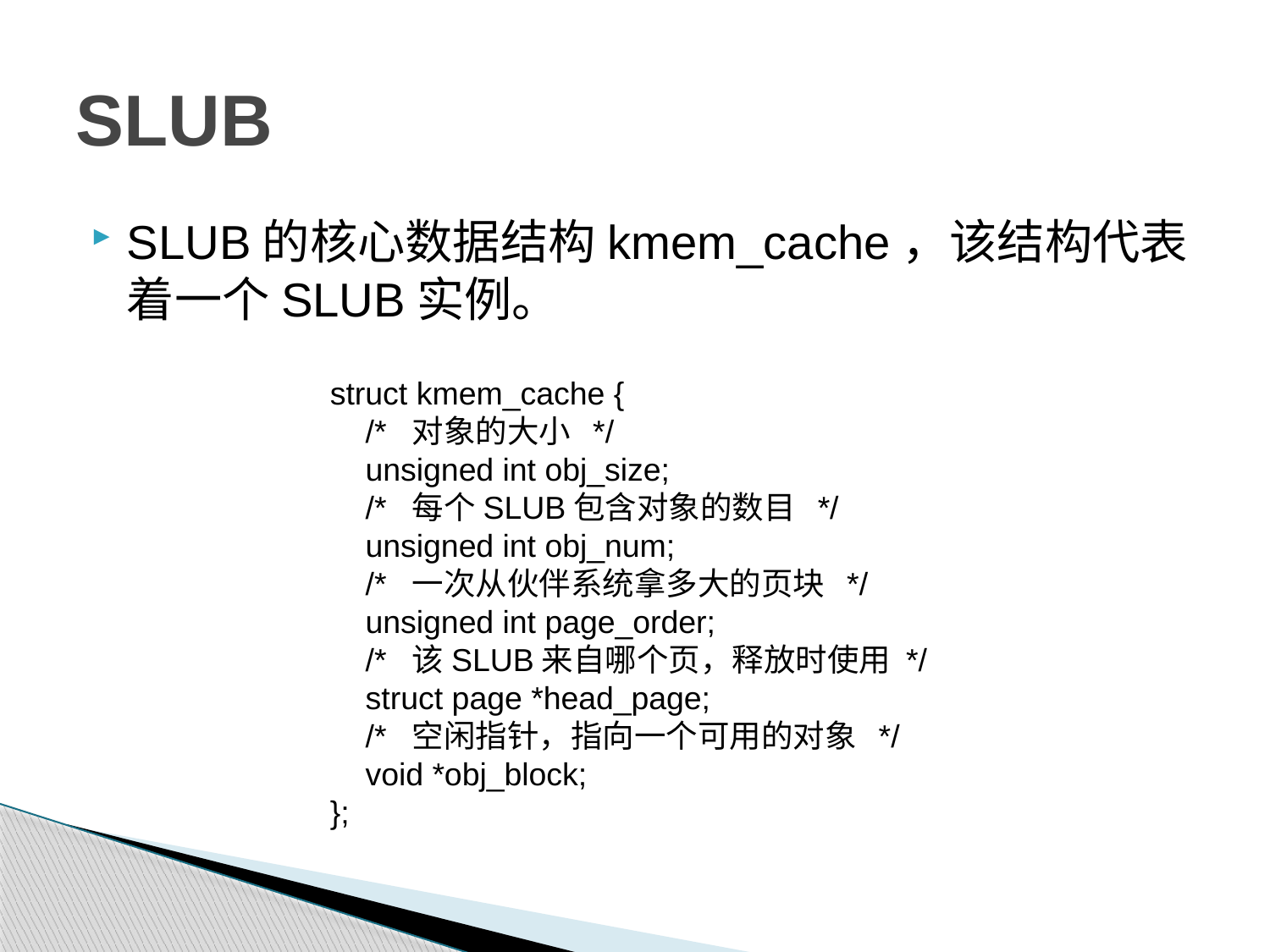

# SLUB
SLUB的核心数据结构kmem_cache，该结构代表着一个SLUB实例。

struct kmem_cache {
    /*  对象的大小  */
    unsigned int obj_size;
    /*  每个SLUB包含对象的数目  */
    unsigned int obj_num;
    /*  一次从伙伴系统拿多大的页块  */
    unsigned int page_order;
    /*  该SLUB来自哪个页，释放时使用 */
    struct page *head_page;
    /*  空闲指针，指向一个可用的对象  */
    void *obj_block;
};